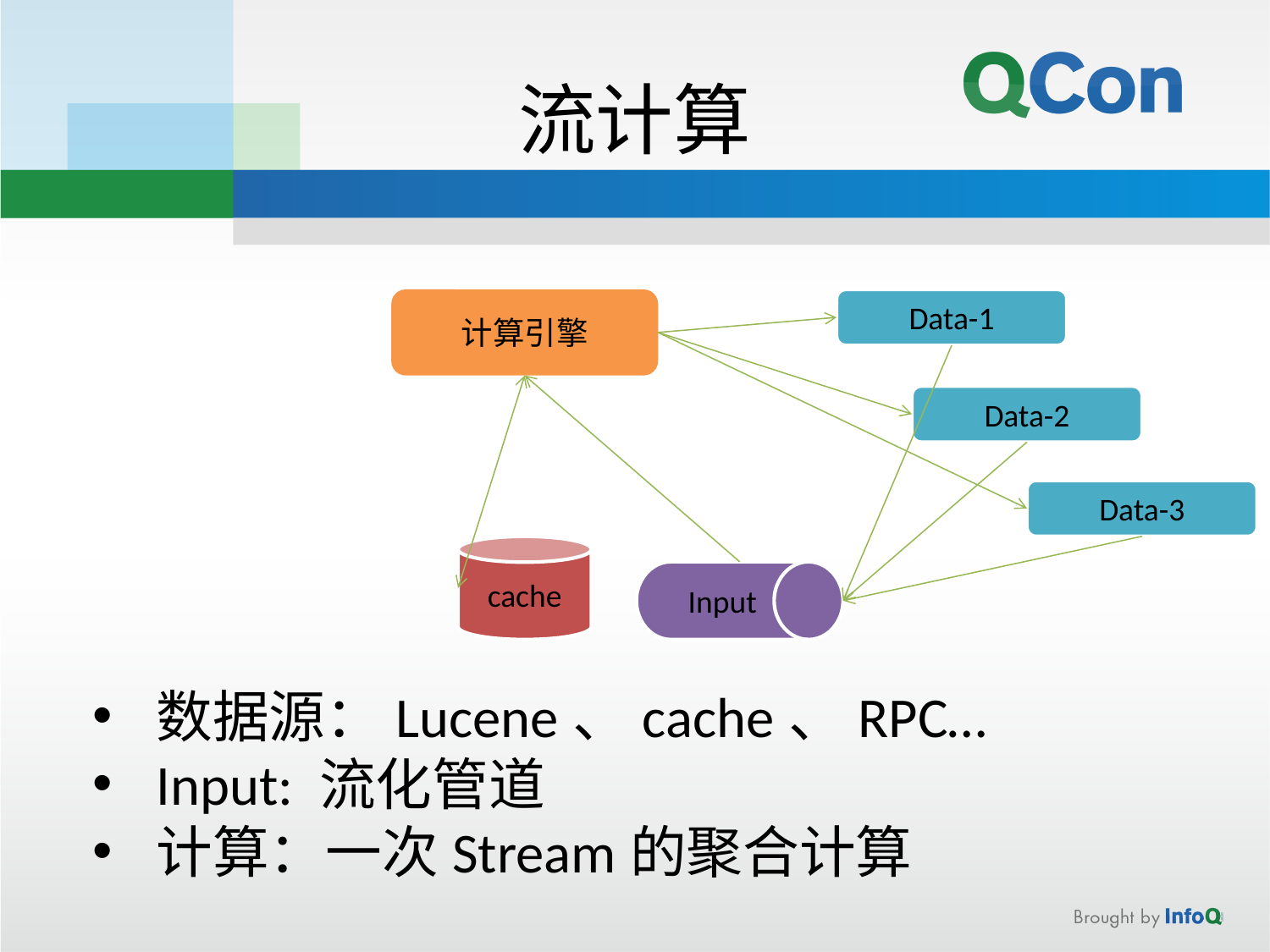

流计算
计算引擎
Data-1
Data-2
Data-3
cache
Input
数据源：Lucene、cache、RPC…
Input: 流化管道
计算：一次Stream的聚合计算